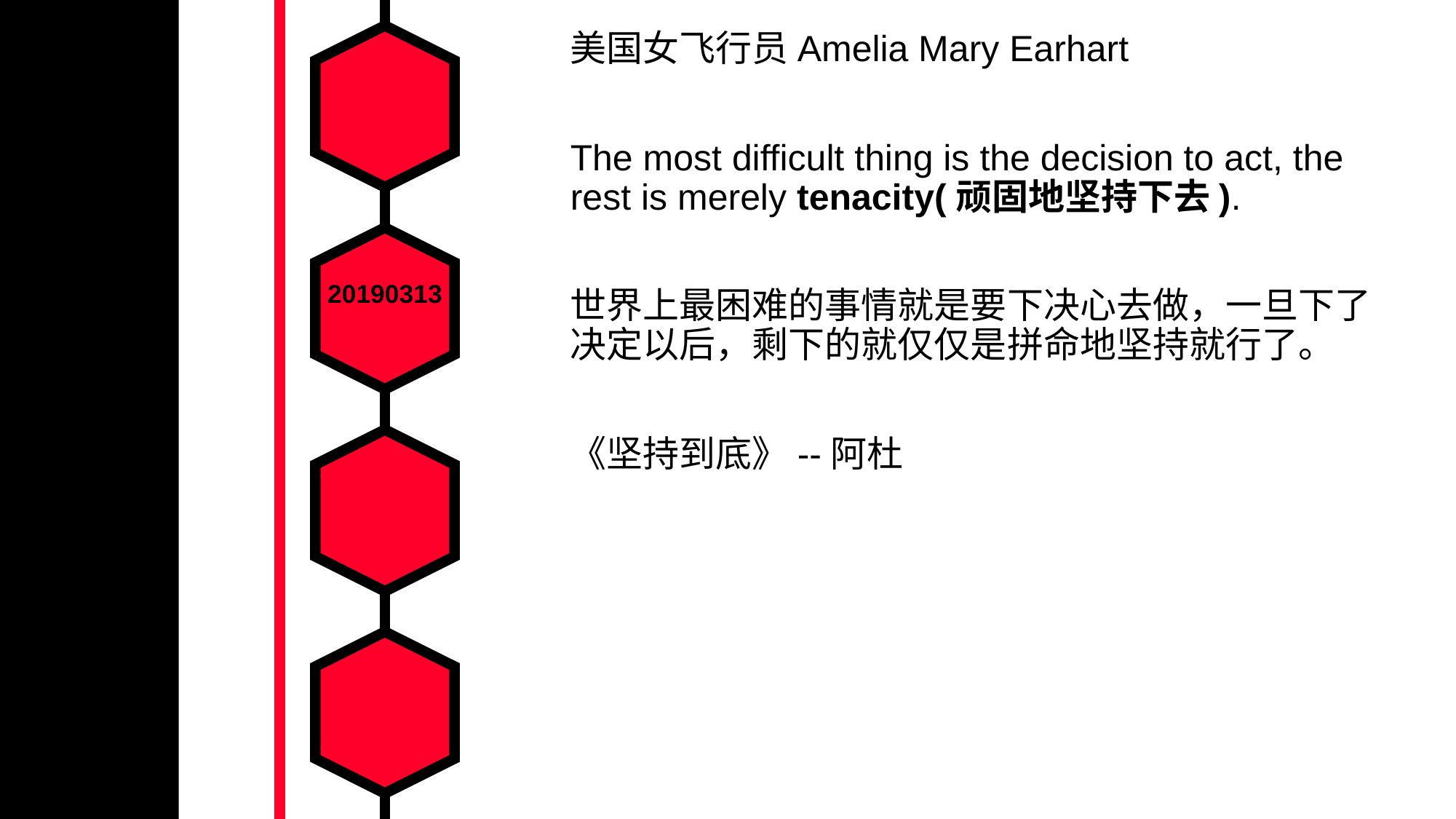

#
美国女飞行员Amelia Mary Earhart

The most difficult thing is the decision to act, the rest is merely tenacity(顽固地坚持下去).

世界上最困难的事情就是要下决心去做，一旦下了决定以后，剩下的就仅仅是拼命地坚持就行了。

《坚持到底》--阿杜

20190313